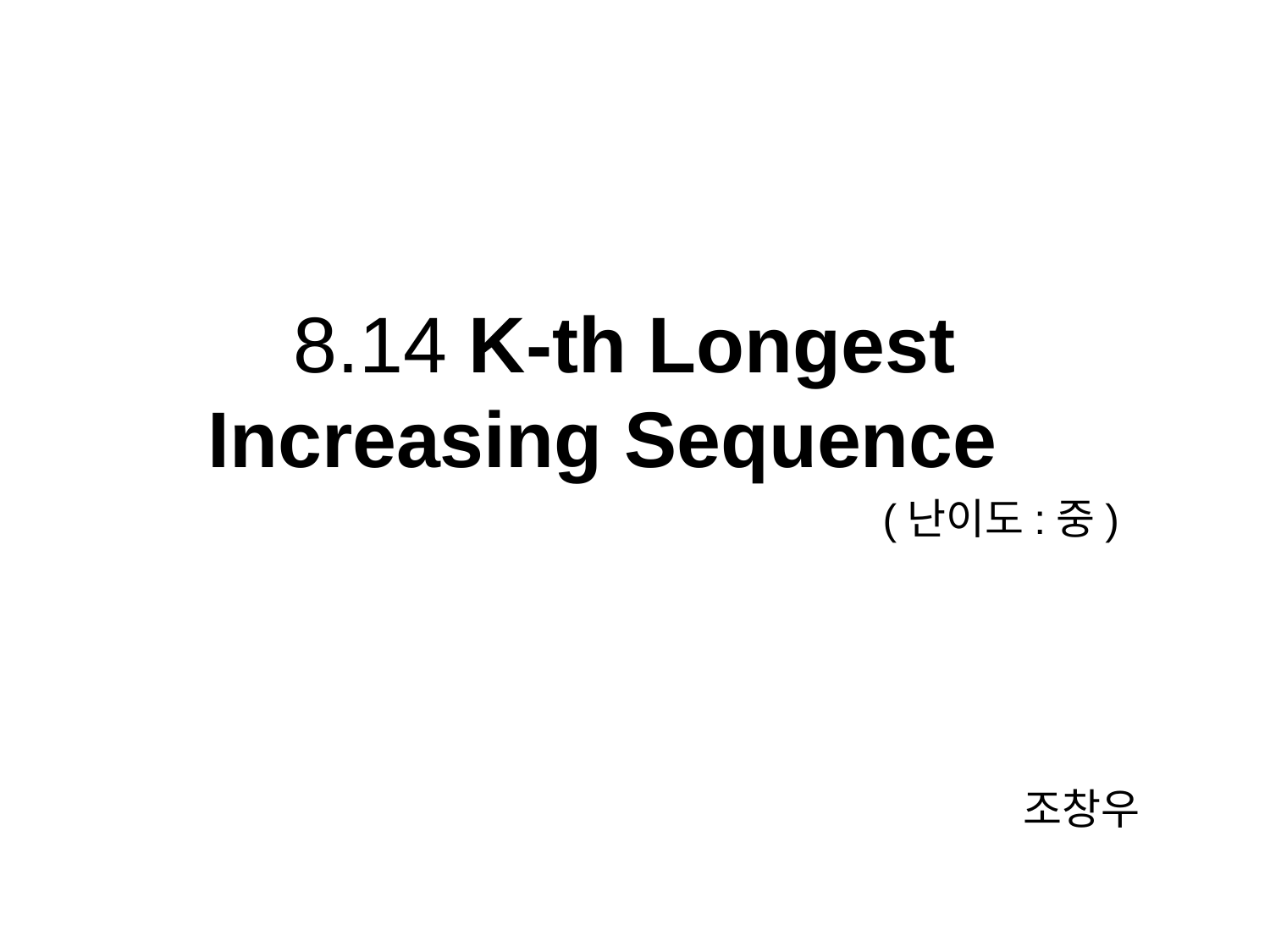

# 8.14 K-th Longest Increasing Sequence
(난이도:중)
조창우